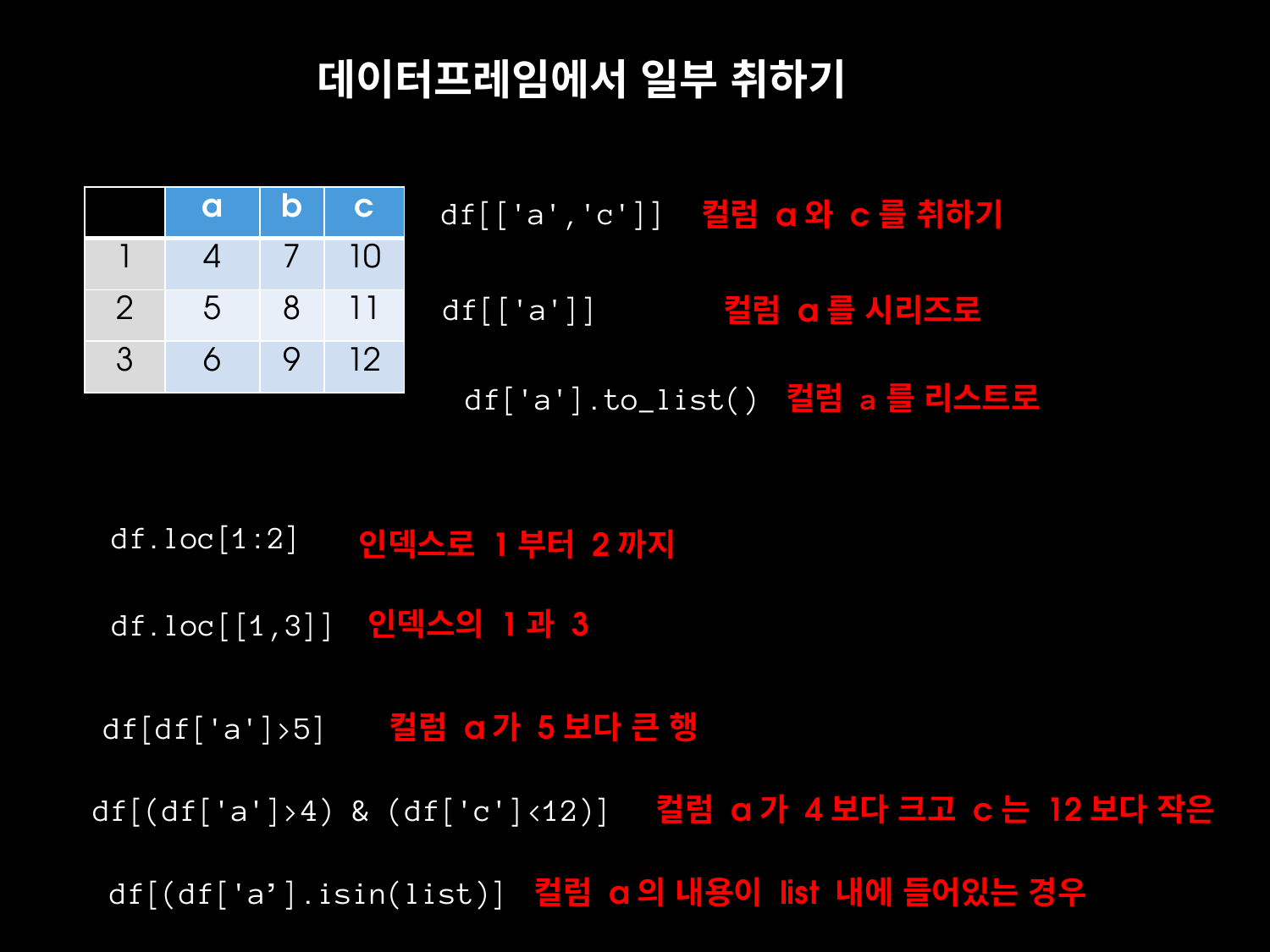

데이터프레임에서 일부 취하기
|  | a | b | c |
| --- | --- | --- | --- |
| 1 | 4 | 7 | 10 |
| 2 | 5 | 8 | 11 |
| 3 | 6 | 9 | 12 |
df[['a','c']]
컬럼 a와 c를 취하기
df[['a']]
컬럼 a를 시리즈로
df['a'].to_list() 컬럼 a를 리스트로
df.loc[1:2]
인덱스로 1부터 2까지
인덱스의 1과 3
df.loc[[1,3]]
df[df['a']>5]   컬럼 a가 5보다 큰 행
df[(df['a']>4) & (df['c']<12)]  컬럼 a가 4보다 크고 c는 12보다 작은
df[(df['a’].isin(list)] 컬럼 a의 내용이 list 내에 들어있는 경우